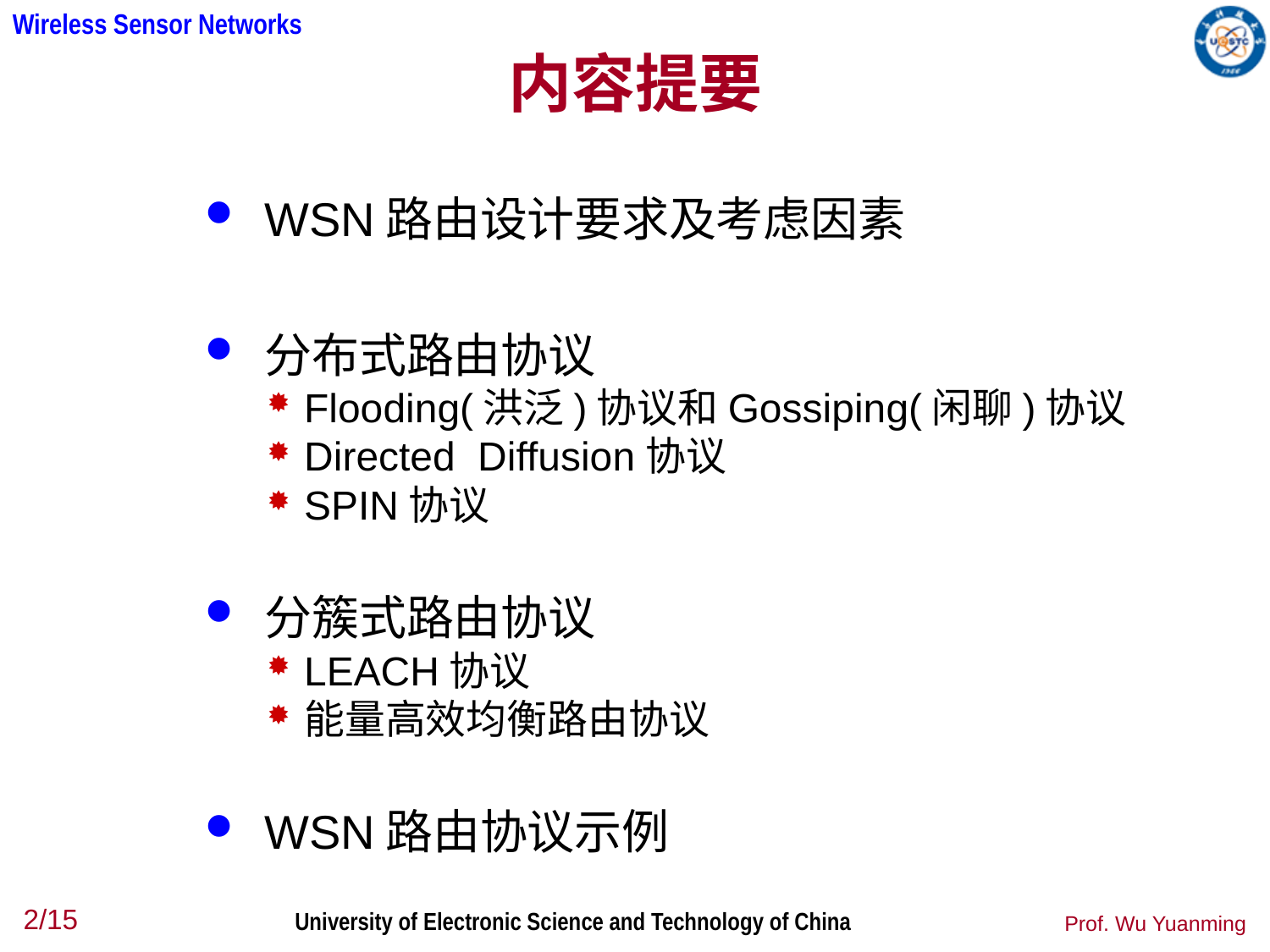

# 内容提要
WSN路由设计要求及考虑因素

分布式路由协议
Flooding(洪泛)协议和Gossiping(闲聊)协议
Directed  Diffusion协议
SPIN协议

分簇式路由协议
LEACH协议
能量高效均衡路由协议

WSN路由协议示例
2/15
Prof. Wu Yuanming